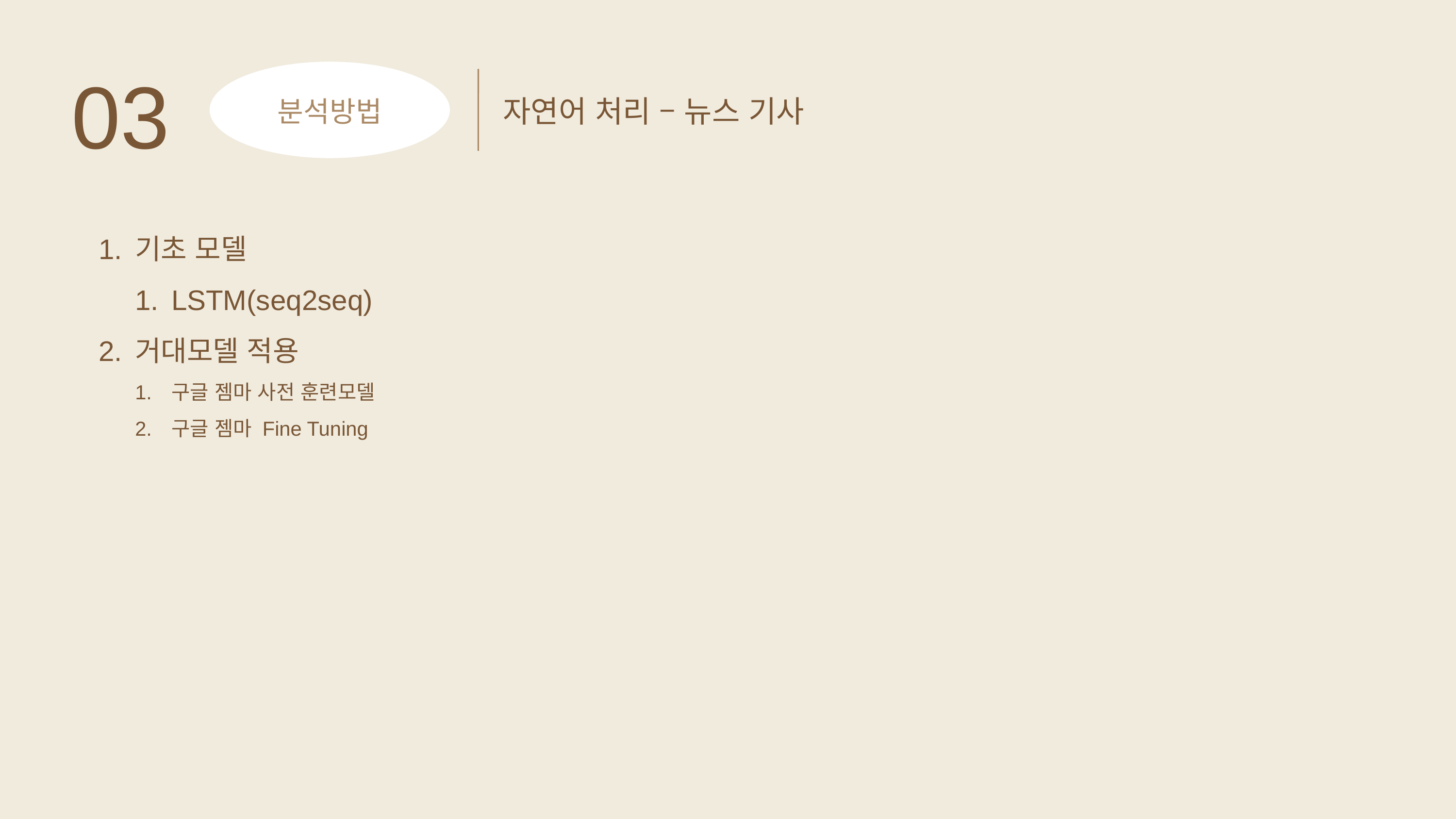

03

자연어 처리 – 뉴스 기사
분석방법
기초 모델
LSTM(seq2seq)
거대모델 적용
구글 젬마 사전 훈련모델
구글 젬마 Fine Tuning